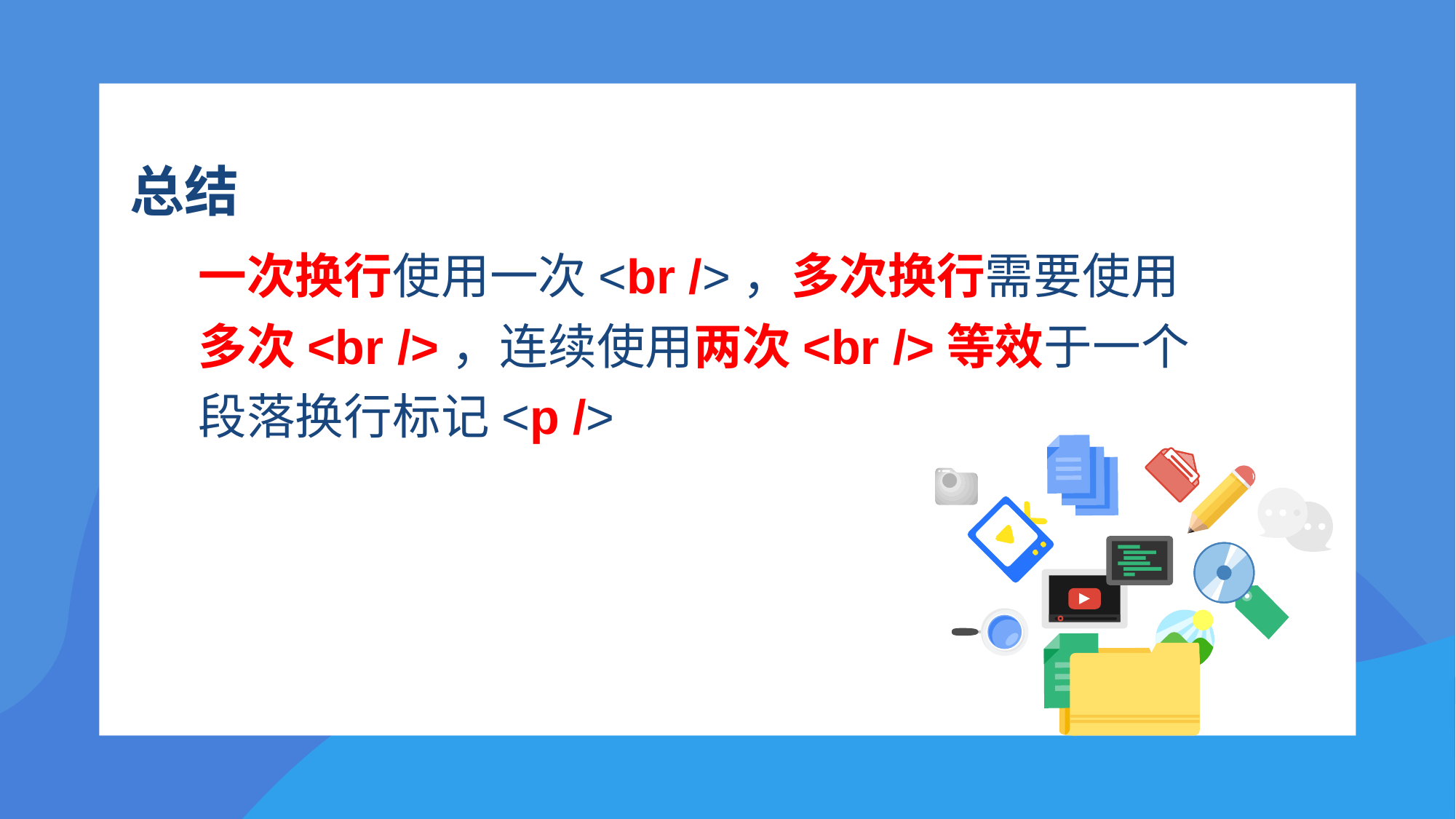

# 总结
一次换行使用一次<br />，多次换行需要使用多次<br />，连续使用两次<br />等效于一个段落换行标记<p />